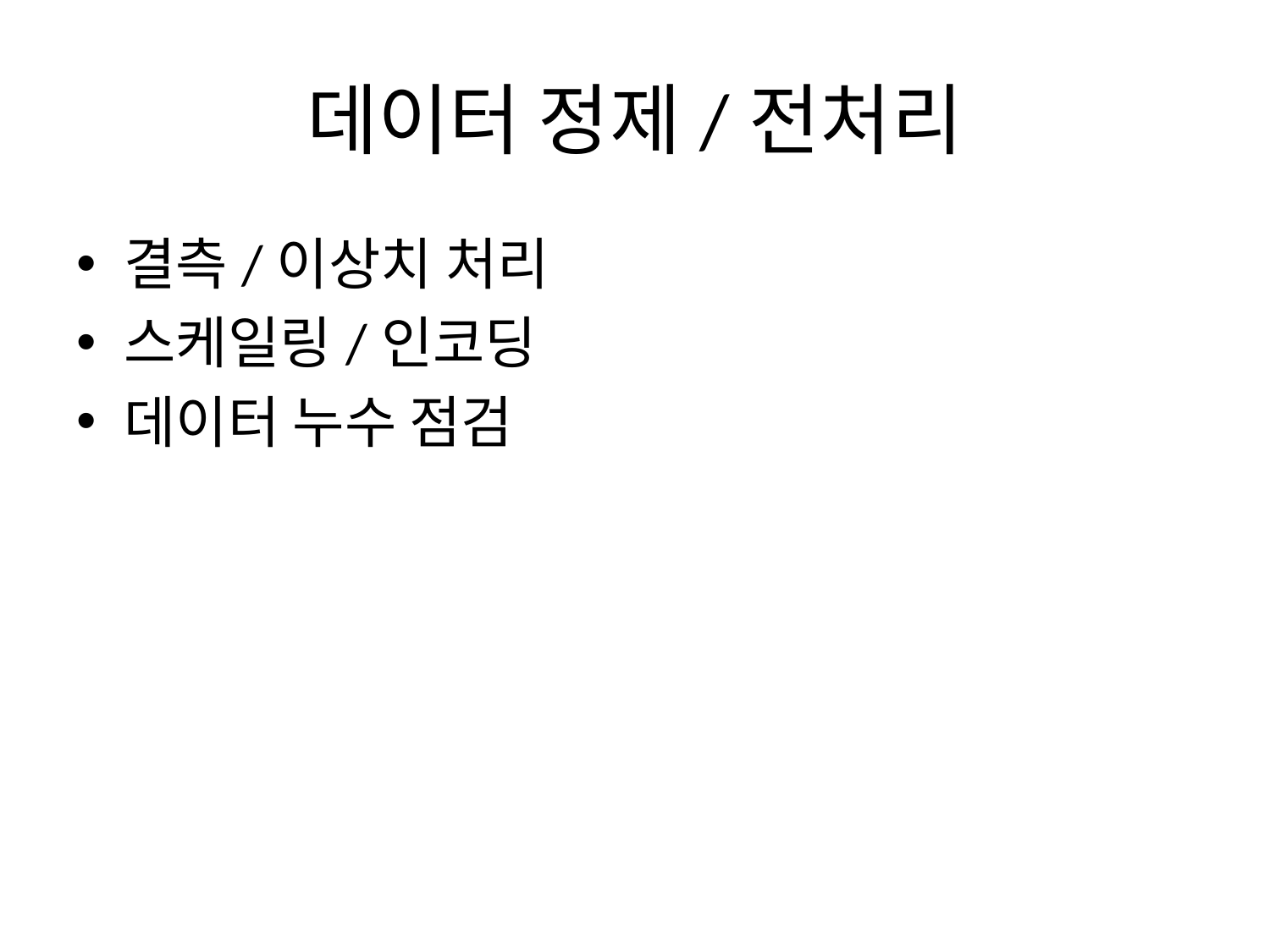

# 데이터 정제/전처리
결측/이상치 처리
스케일링/인코딩
데이터 누수 점검